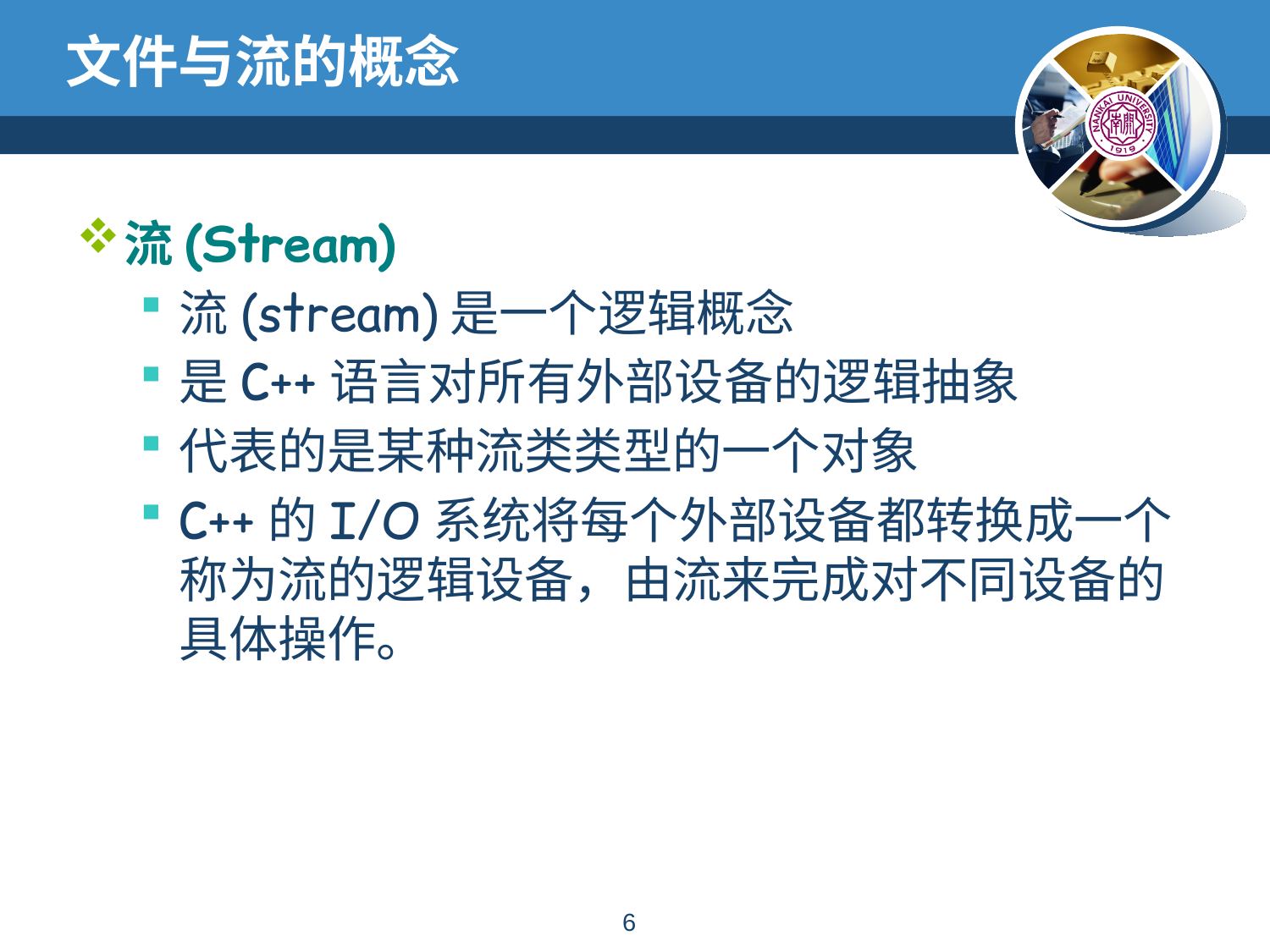

# 文件与流的概念
流(Stream)
流(stream)是一个逻辑概念
是C++语言对所有外部设备的逻辑抽象
代表的是某种流类类型的一个对象
C++的I/O系统将每个外部设备都转换成一个称为流的逻辑设备，由流来完成对不同设备的具体操作。

6